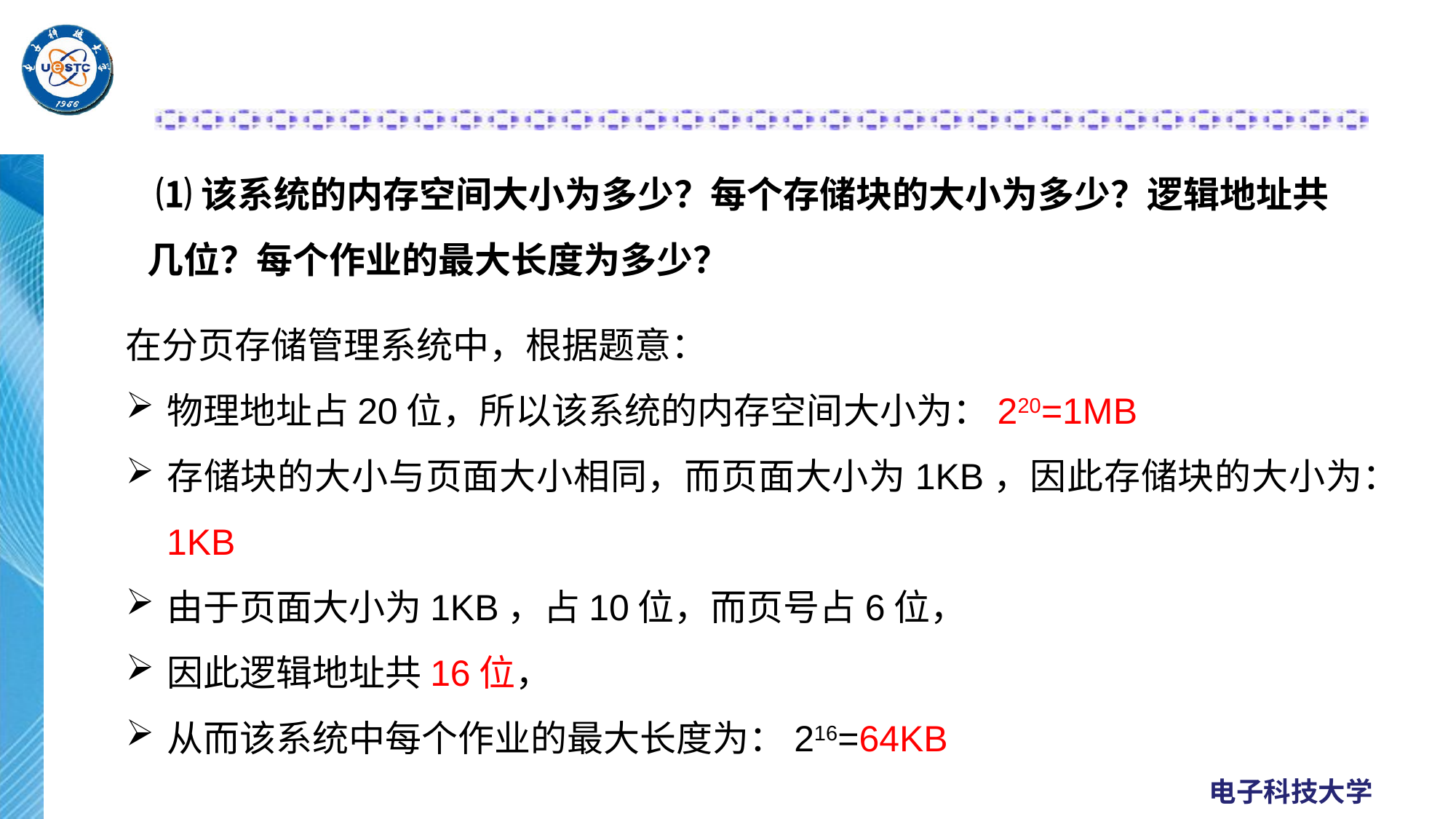

⑴该系统的内存空间大小为多少？每个存储块的大小为多少？逻辑地址共几位？每个作业的最大长度为多少？
在分页存储管理系统中，根据题意：
物理地址占20位，所以该系统的内存空间大小为：220=1MB
存储块的大小与页面大小相同，而页面大小为1KB，因此存储块的大小为：1KB
由于页面大小为1KB，占10位，而页号占6位，
因此逻辑地址共16位，
从而该系统中每个作业的最大长度为：216=64KB